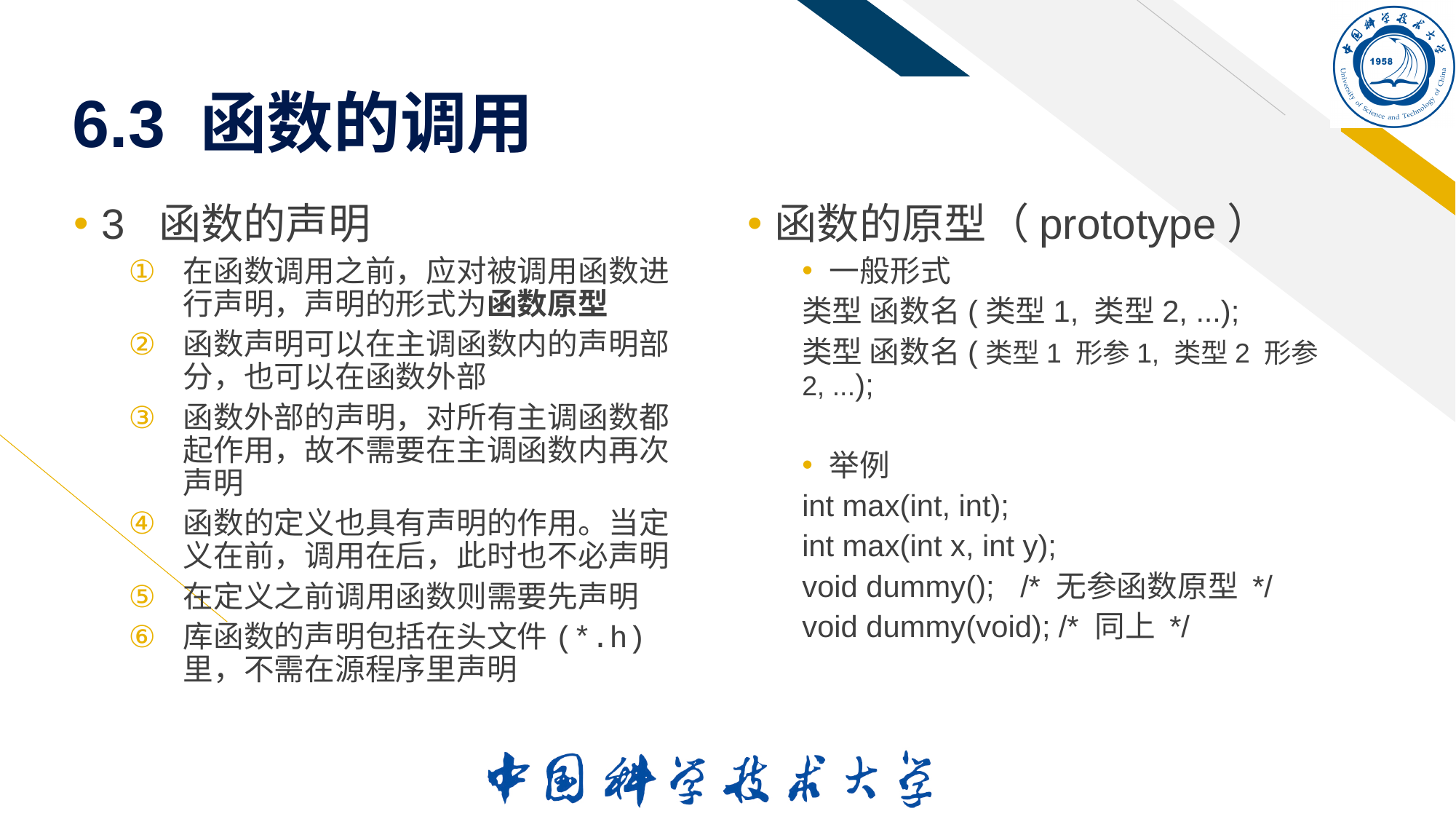

# 6.3 函数的调用
3  函数的声明
在函数调用之前，应对被调用函数进行声明，声明的形式为函数原型
函数声明可以在主调函数内的声明部分，也可以在函数外部
函数外部的声明，对所有主调函数都起作用，故不需要在主调函数内再次声明
函数的定义也具有声明的作用。当定义在前，调用在后，此时也不必声明
在定义之前调用函数则需要先声明
库函数的声明包括在头文件(*.h)里，不需在源程序里声明

函数的原型（prototype）
一般形式
类型 函数名(类型1, 类型2, ...);
类型 函数名(类型1 形参1, 类型2 形参2, ...);

举例
int max(int, int);
int max(int x, int y);
void dummy();	/* 无参函数原型 */
void dummy(void); /* 同上 */